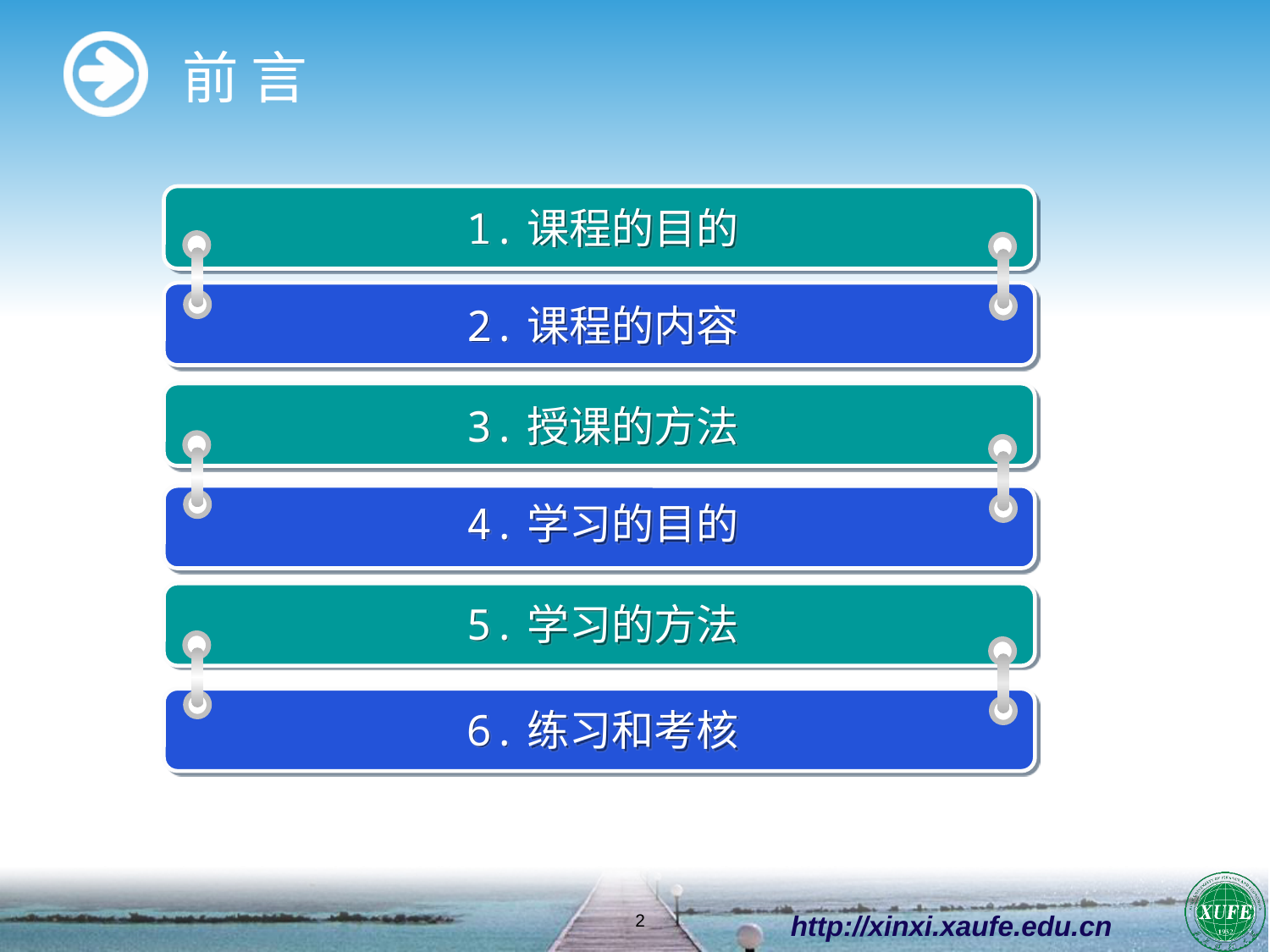

前 言

1.课程的目的

2.课程的内容

3.授课的方法

4.学习的目的

5.学习的方法

6.练习和考核
http://xinxi.xaufe.edu.cn
2